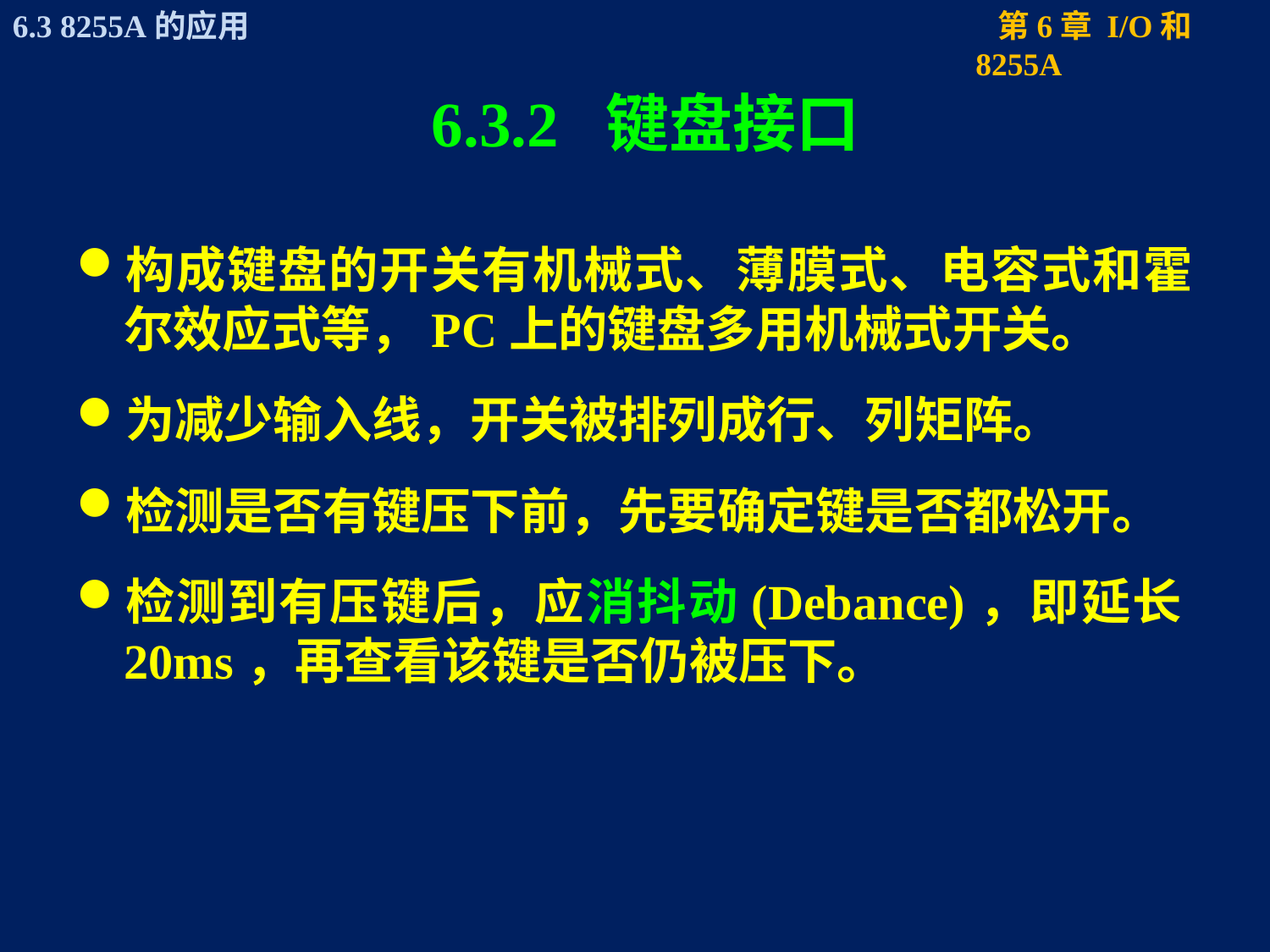

# 6.3.2  键盘接口
构成键盘的开关有机械式、薄膜式、电容式和霍尔效应式等，PC上的键盘多用机械式开关。
为减少输入线，开关被排列成行、列矩阵。
检测是否有键压下前，先要确定键是否都松开。
检测到有压键后，应消抖动(Debance)，即延长20ms，再查看该键是否仍被压下。